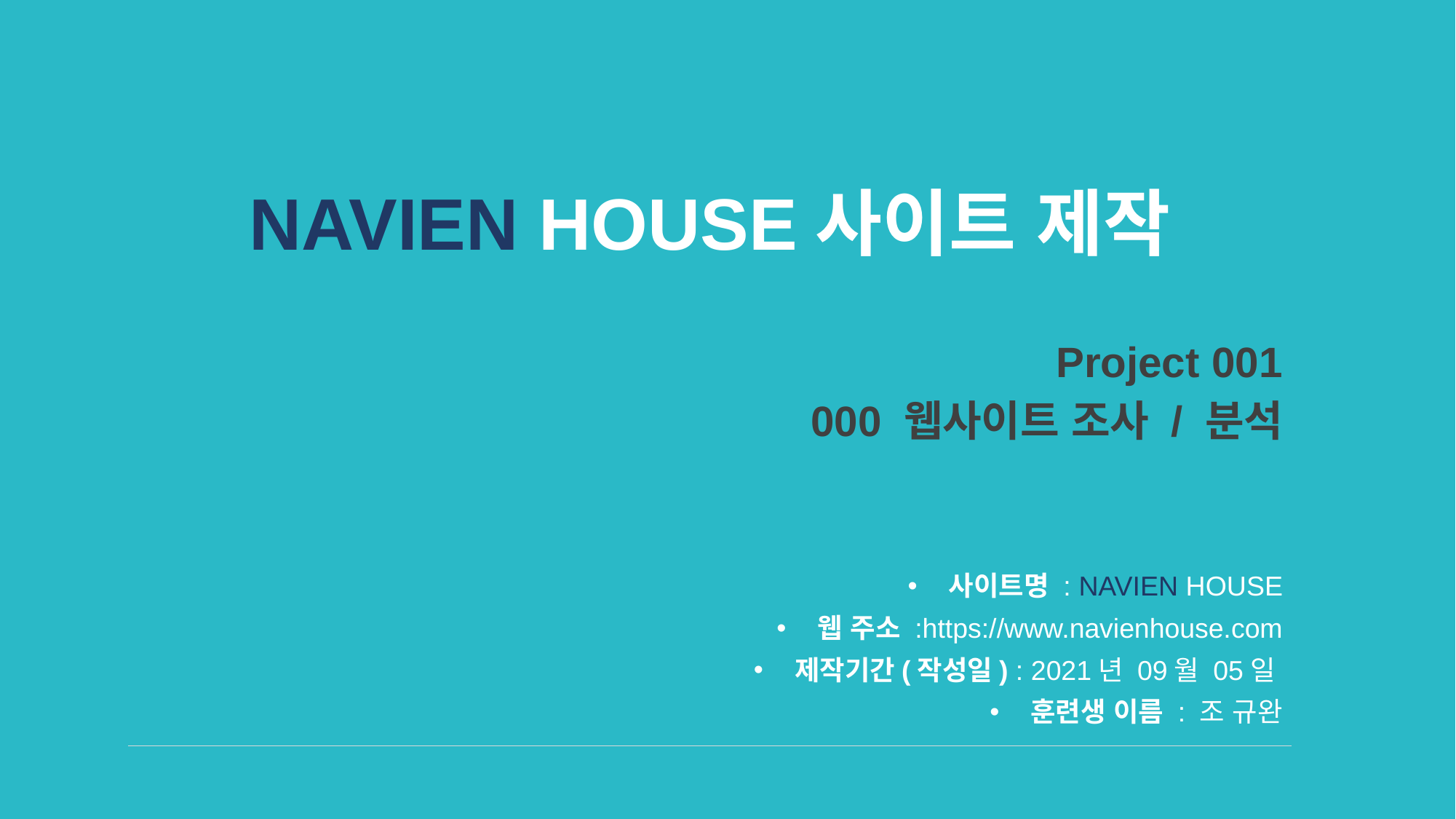

# NAVIEN HOUSE사이트 제작
Project 001
000 웹사이트 조사 / 분석
사이트명 : NAVIEN HOUSE
웹 주소 :https://www.navienhouse.com
제작기간(작성일) : 2021년 09월 05일
훈련생 이름 : 조 규완